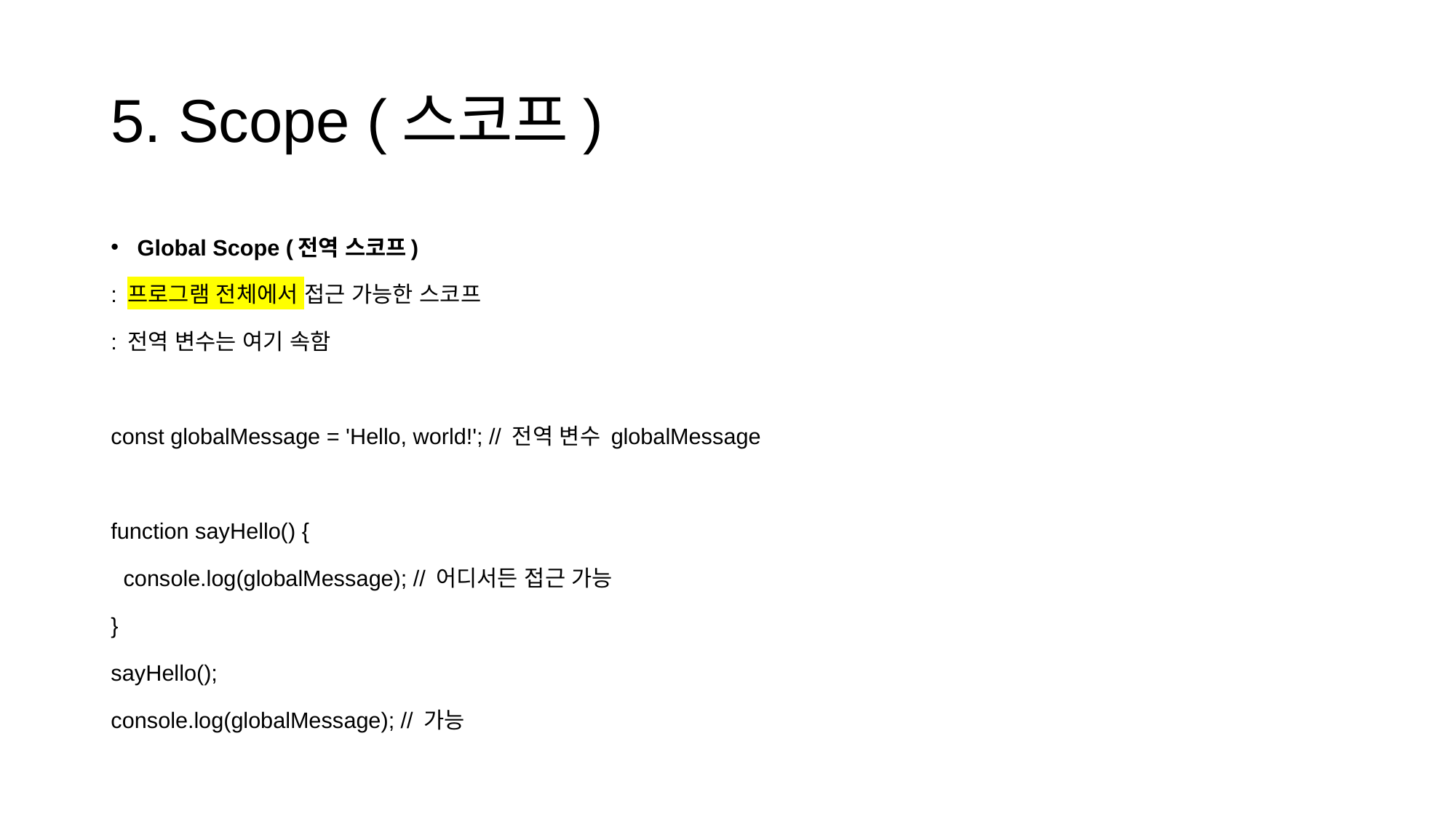

# 5. Scope (스코프)
Global Scope (전역 스코프)
: 프로그램 전체에서 접근 가능한 스코프
: 전역 변수는 여기 속함

const globalMessage = 'Hello, world!'; // 전역 변수 globalMessage

function sayHello() {
  console.log(globalMessage); // 어디서든 접근 가능
}
sayHello();
console.log(globalMessage); // 가능